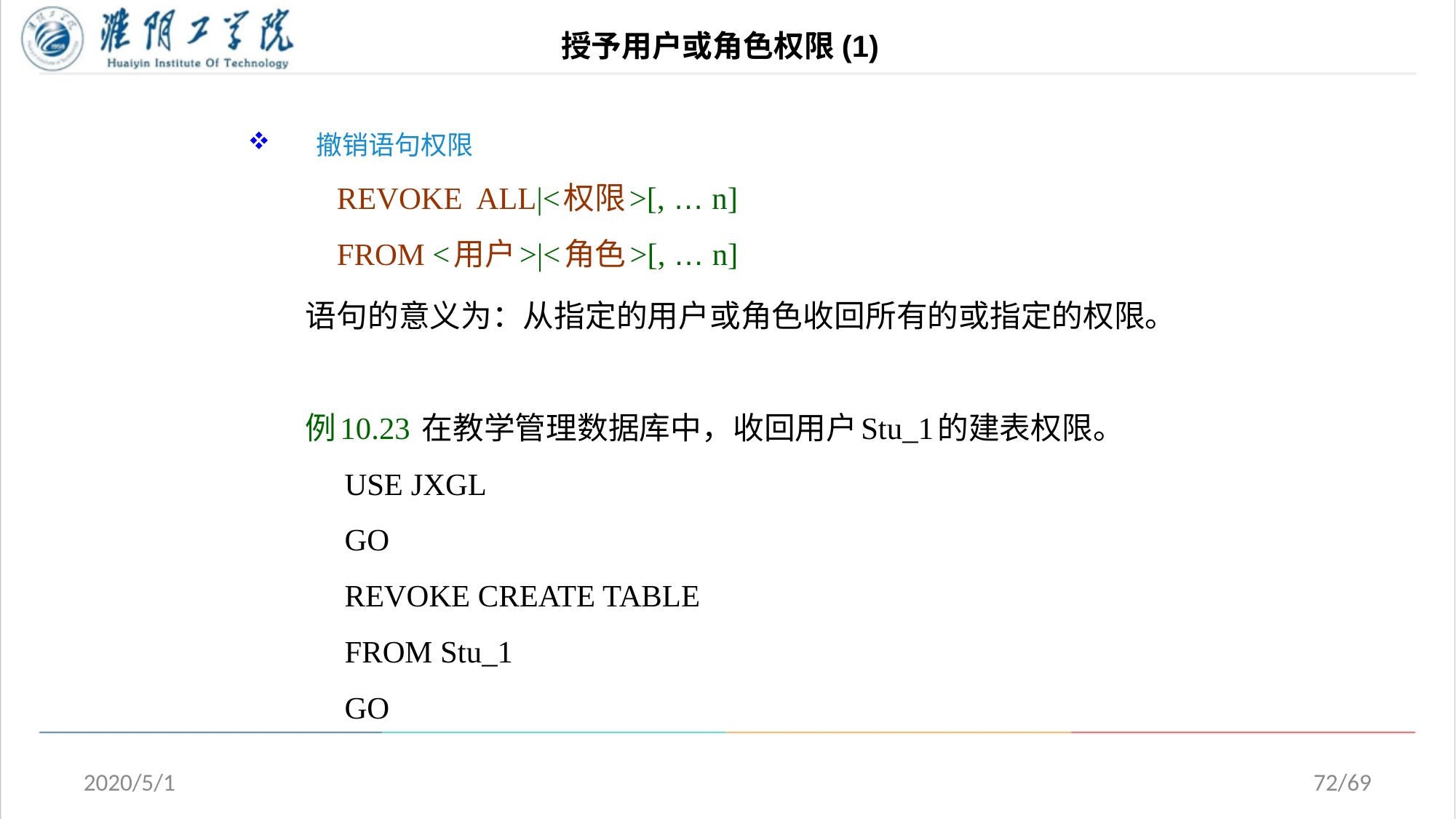

# 授予用户或角色权限(1)
撤销语句权限
    REVOKE  ALL|<权限>[, … n]
    FROM <用户>|<角色>[, … n]
语句的意义为：从指定的用户或角色收回所有的或指定的权限。

例10.23 在教学管理数据库中，收回用户Stu_1的建表权限。
     USE JXGL
     GO
     REVOKE CREATE TABLE
     FROM Stu_1
     GO
2020/5/1
72/69